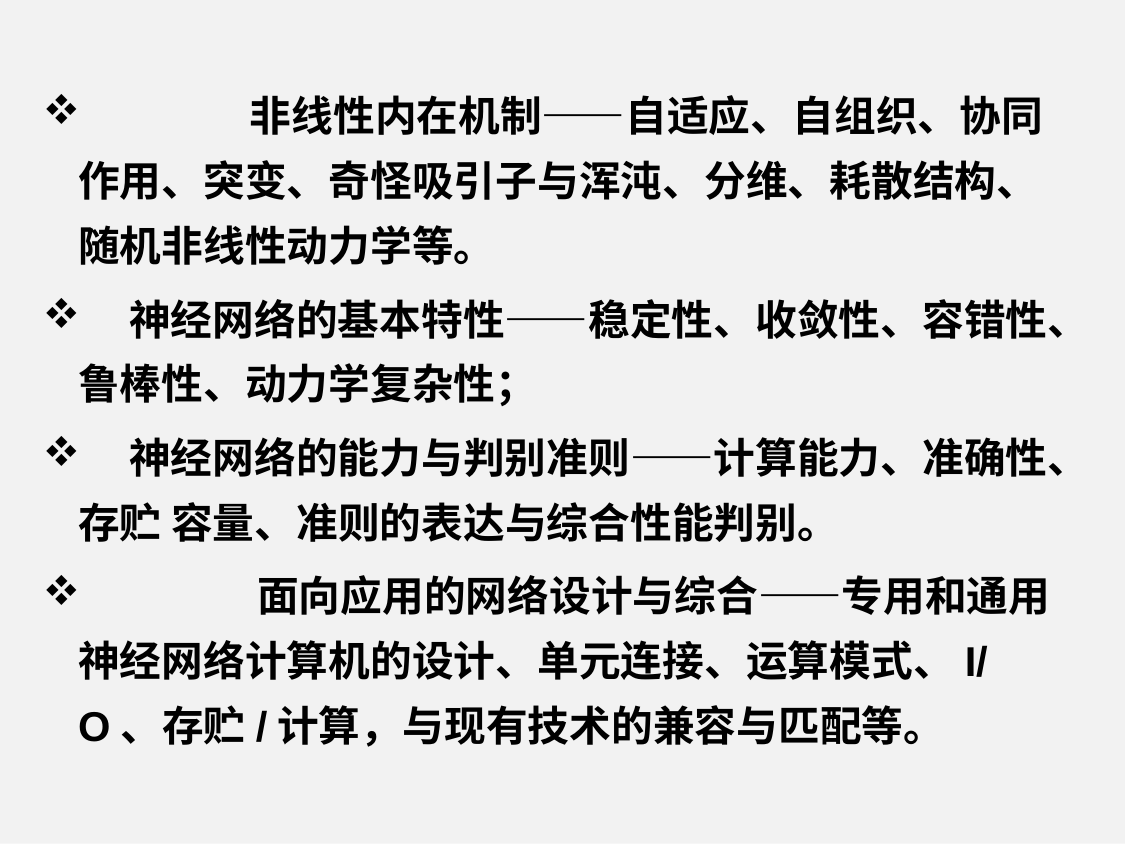

非线性内在机制——自适应、自组织、协同作用、突变、奇怪吸引子与浑沌、分维、耗散结构、随机非线性动力学等。
    神经网络的基本特性——稳定性、收敛性、容错性、鲁棒性、动力学复杂性；
    神经网络的能力与判别准则——计算能力、准确性、存贮 容量、准则的表达与综合性能判别。
	  面向应用的网络设计与综合——专用和通用神经网络计算机的设计、单元连接、运算模式、I/O、存贮/计算，与现有技术的兼容与匹配等。